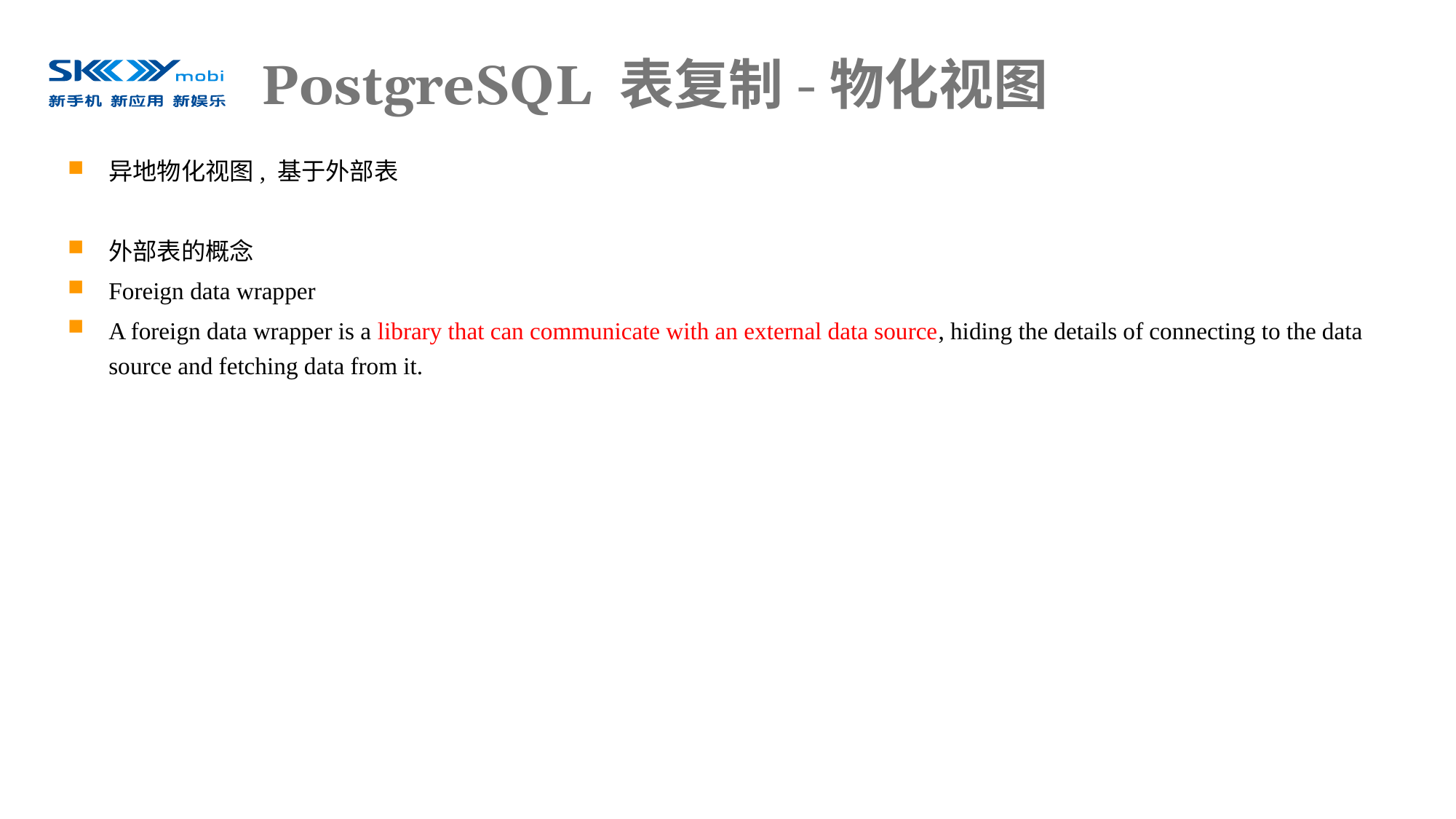

# PostgreSQL 表复制-物化视图
异地物化视图, 基于外部表

外部表的概念
Foreign data wrapper
A foreign data wrapper is a library that can communicate with an external data source, hiding the details of connecting to the data source and fetching data from it.